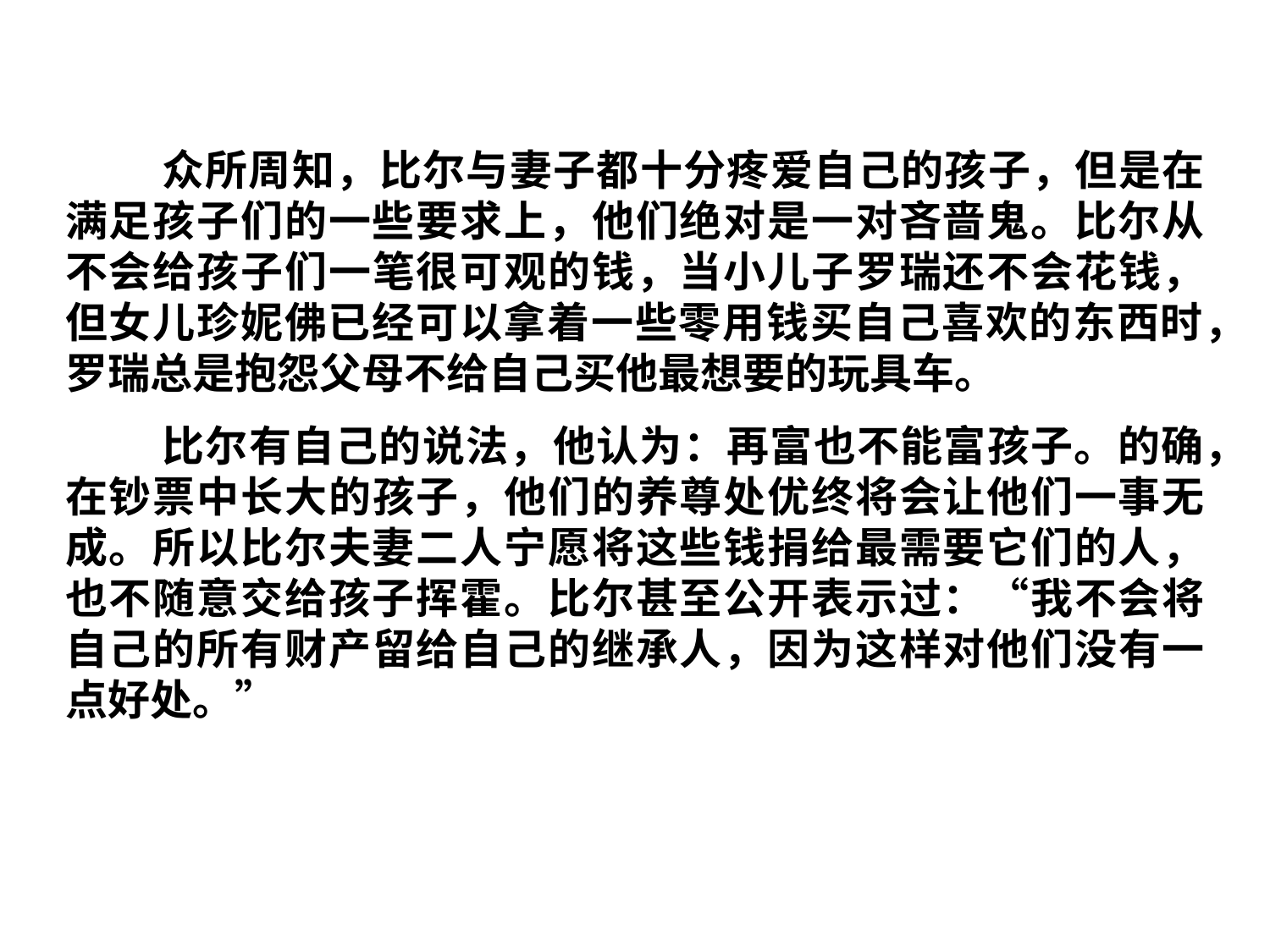

众所周知，比尔与妻子都十分疼爱自己的孩子，但是在满足孩子们的一些要求上，他们绝对是一对吝啬鬼。比尔从不会给孩子们一笔很可观的钱，当小儿子罗瑞还不会花钱，但女儿珍妮佛已经可以拿着一些零用钱买自己喜欢的东西时，罗瑞总是抱怨父母不给自己买他最想要的玩具车。
        比尔有自己的说法，他认为：再富也不能富孩子。的确，在钞票中长大的孩子，他们的养尊处优终将会让他们一事无成。所以比尔夫妻二人宁愿将这些钱捐给最需要它们的人，也不随意交给孩子挥霍。比尔甚至公开表示过：“我不会将自己的所有财产留给自己的继承人，因为这样对他们没有一点好处。”